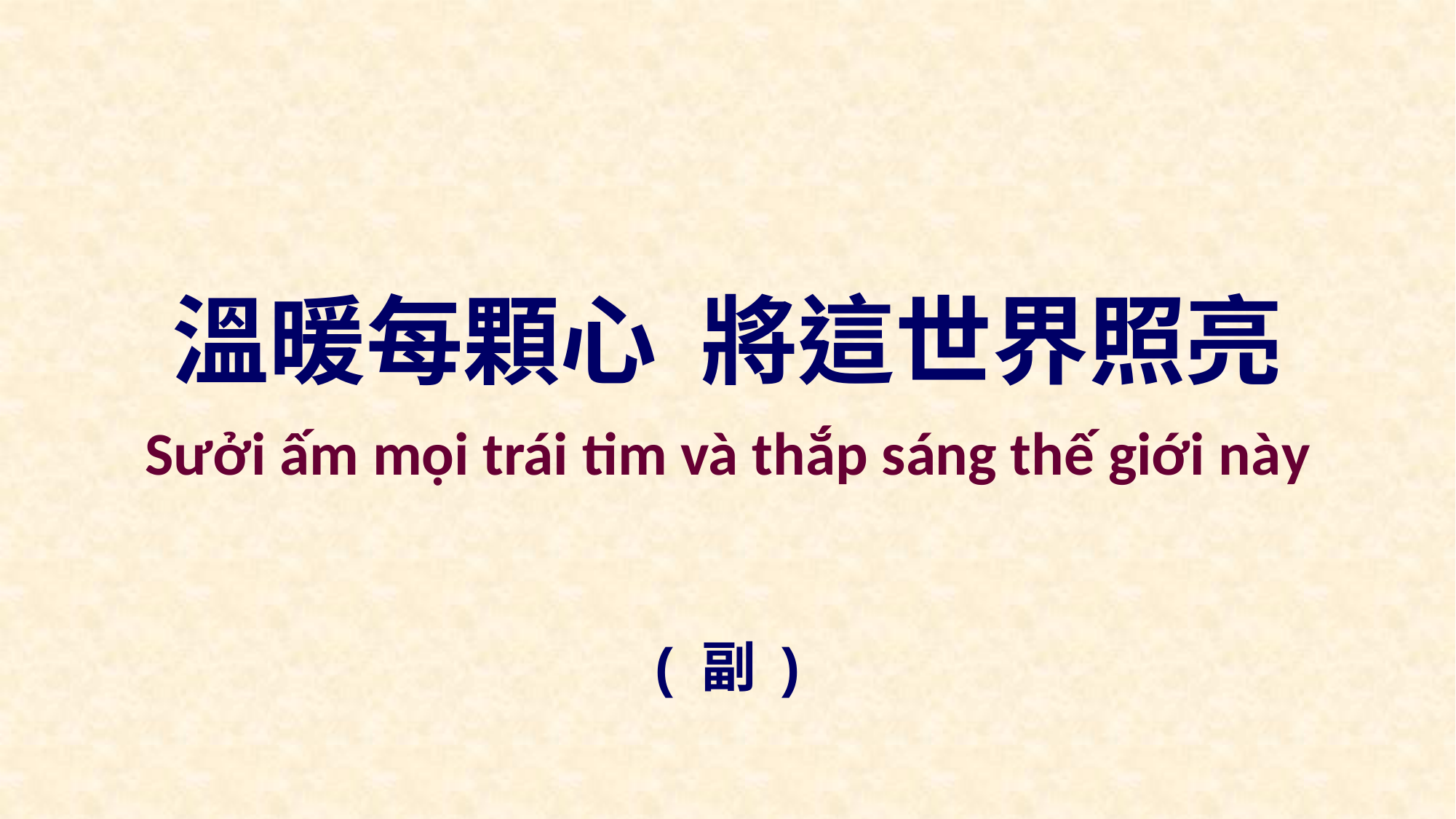

溫暖每顆心  將這世界照亮
Sưởi ấm mọi trái tim và thắp sáng thế giới này
( 副 )